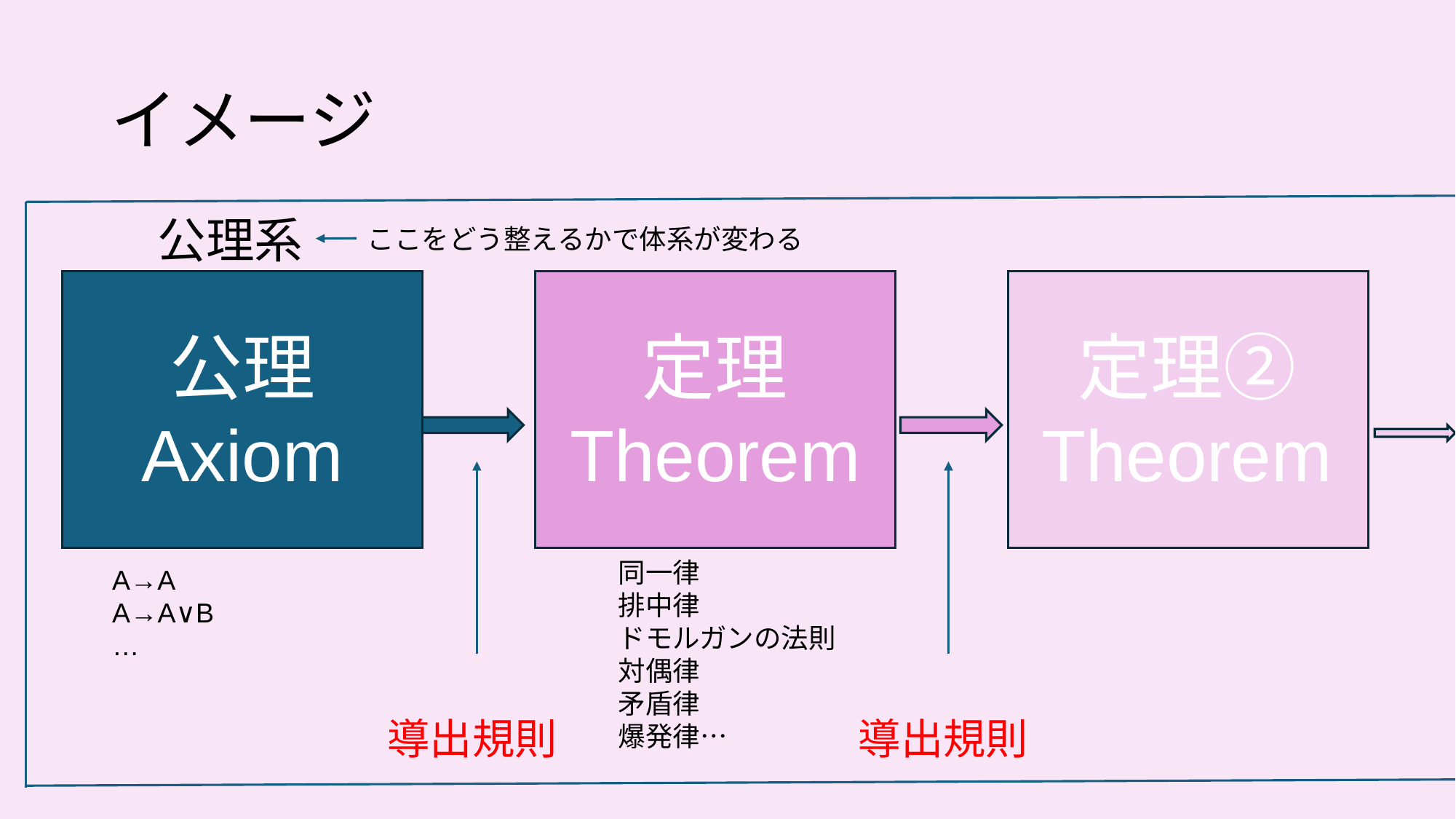

# イメージ
公理系
ここをどう整えるかで体系が変わる

公理
Axiom
定理
Theorem
定理②
Theorem

同一律
排中律
ドモルガンの法則
対偶律
矛盾律
爆発律…
A→A
A→A∨B
…

導出規則
導出規則